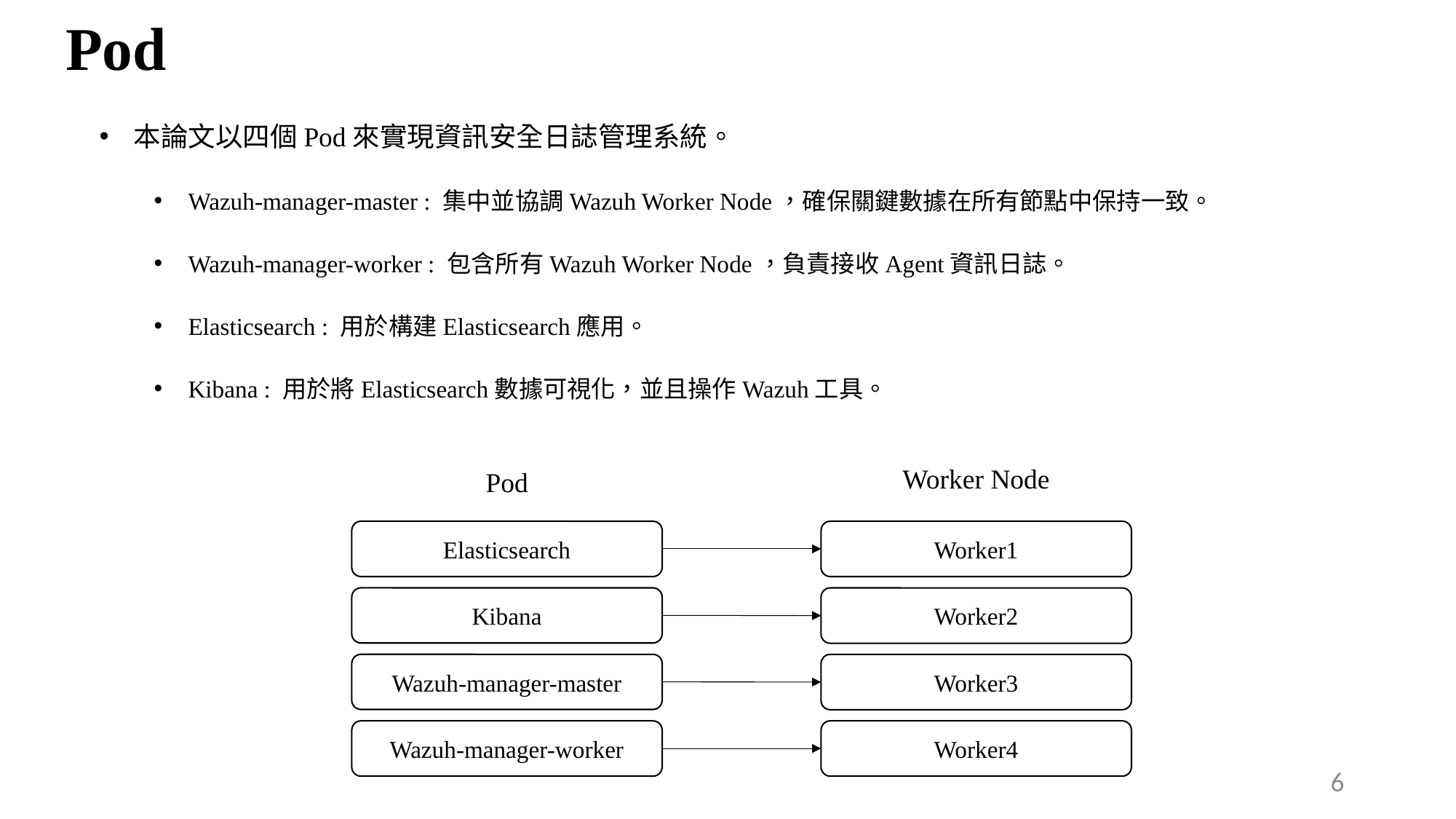

Pod
本論文以四個Pod來實現資訊安全日誌管理系統。

Wazuh-manager-master : 集中並協調Wazuh Worker Node，確保關鍵數據在所有節點中保持一致。

Wazuh-manager-worker : 包含所有Wazuh Worker Node，負責接收Agent資訊日誌。

Elasticsearch : 用於構建Elasticsearch應用。

Kibana : 用於將Elasticsearch數據可視化，並且操作Wazuh工具。
Worker Node
Pod
Elasticsearch
Worker1
Kibana
Worker2
Wazuh-manager-master
Worker3
Worker4
Wazuh-manager-worker
6